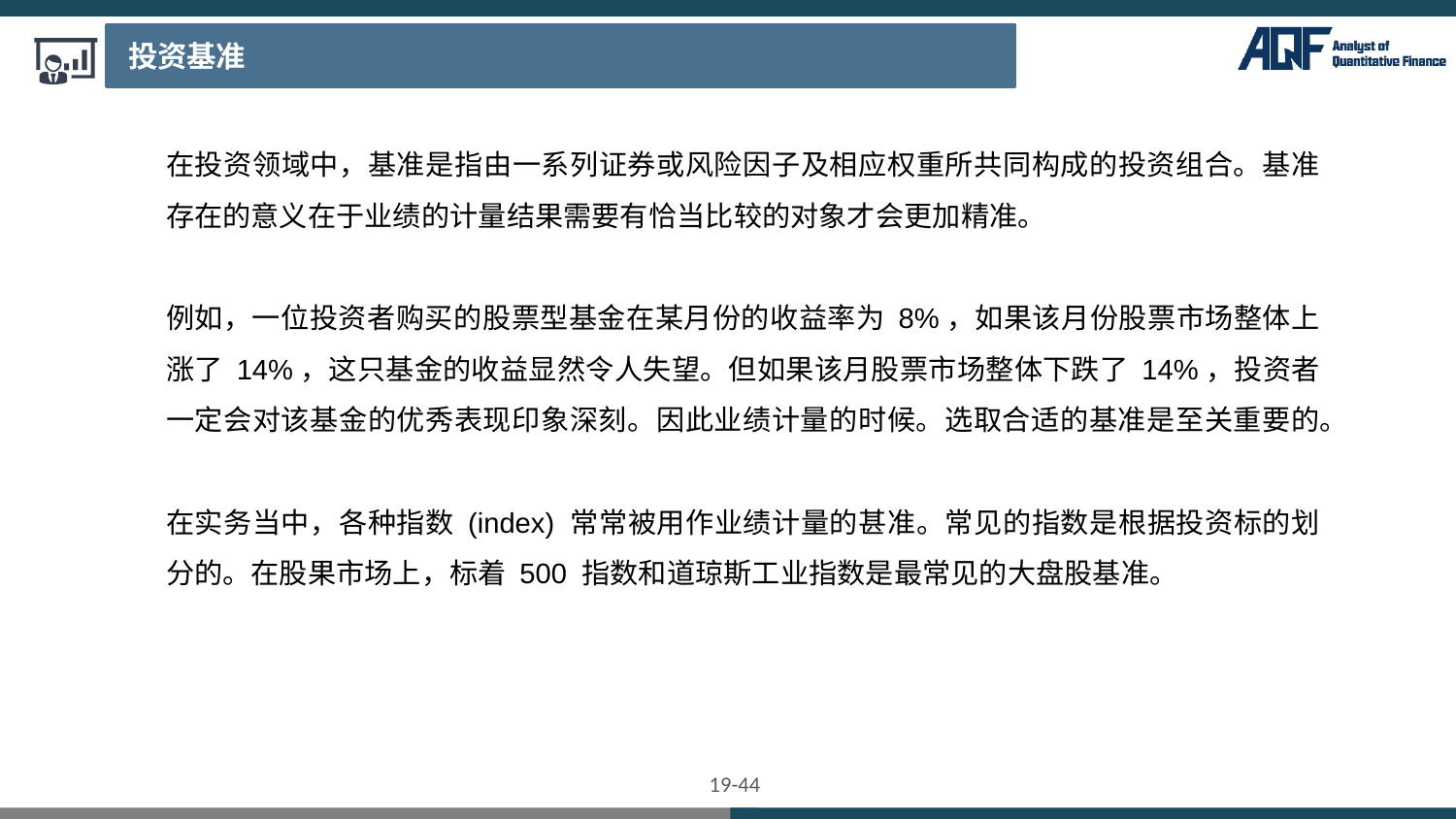

投资基准
在投资领域中，基准是指由一系列证券或风险因子及相应权重所共同构成的投资组合。基准存在的意义在于业绩的计量结果需要有恰当比较的对象才会更加精准。

例如，一位投资者购买的股票型基金在某月份的收益率为 8%，如果该月份股票市场整体上涨了 14%，这只基金的收益显然令人失望。但如果该月股票市场整体下跌了 14%，投资者一定会对该基金的优秀表现印象深刻。因此业绩计量的时候。选取合适的基准是至关重要的。

在实务当中，各种指数 (index) 常常被用作业绩计量的甚准。常见的指数是根据投资标的划分的。在股果市场上，标着 500 指数和道琼斯工业指数是最常见的大盘股基准。